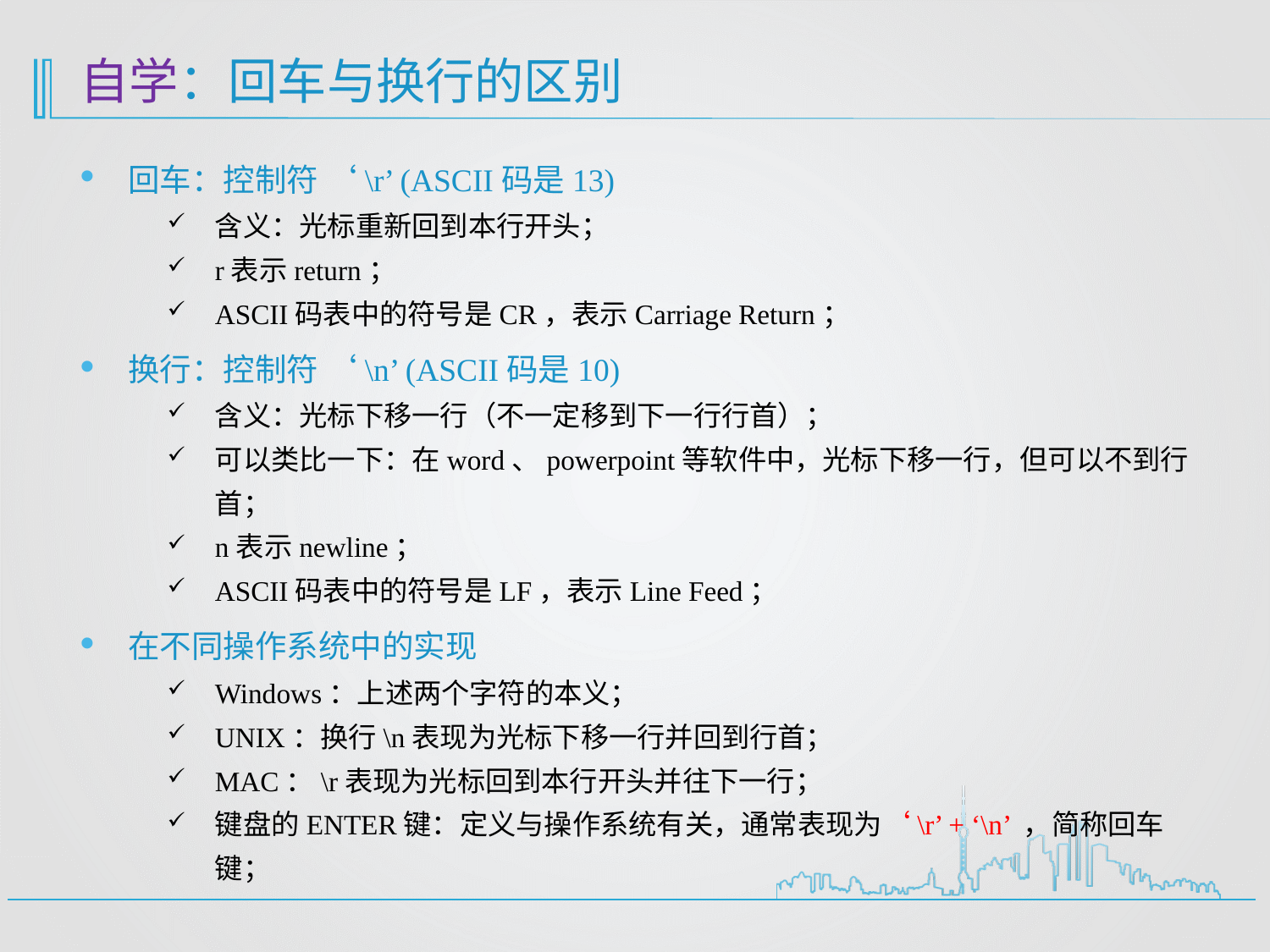

# 自学：回车与换行的区别
回车：控制符 ‘\r’ (ASCII码是13)
含义：光标重新回到本行开头；
r表示return；
ASCII码表中的符号是CR，表示Carriage Return；
换行：控制符 ‘\n’ (ASCII码是10)
含义：光标下移一行（不一定移到下一行行首）；
可以类比一下：在word、powerpoint等软件中，光标下移一行，但可以不到行首；
n表示newline；
ASCII码表中的符号是LF，表示Line Feed；
在不同操作系统中的实现
Windows：上述两个字符的本义；
UNIX：换行\n表现为光标下移一行并回到行首；
MAC：\r表现为光标回到本行开头并往下一行；
键盘的ENTER键：定义与操作系统有关，通常表现为‘\r’ + ‘\n’ ，简称回车键；